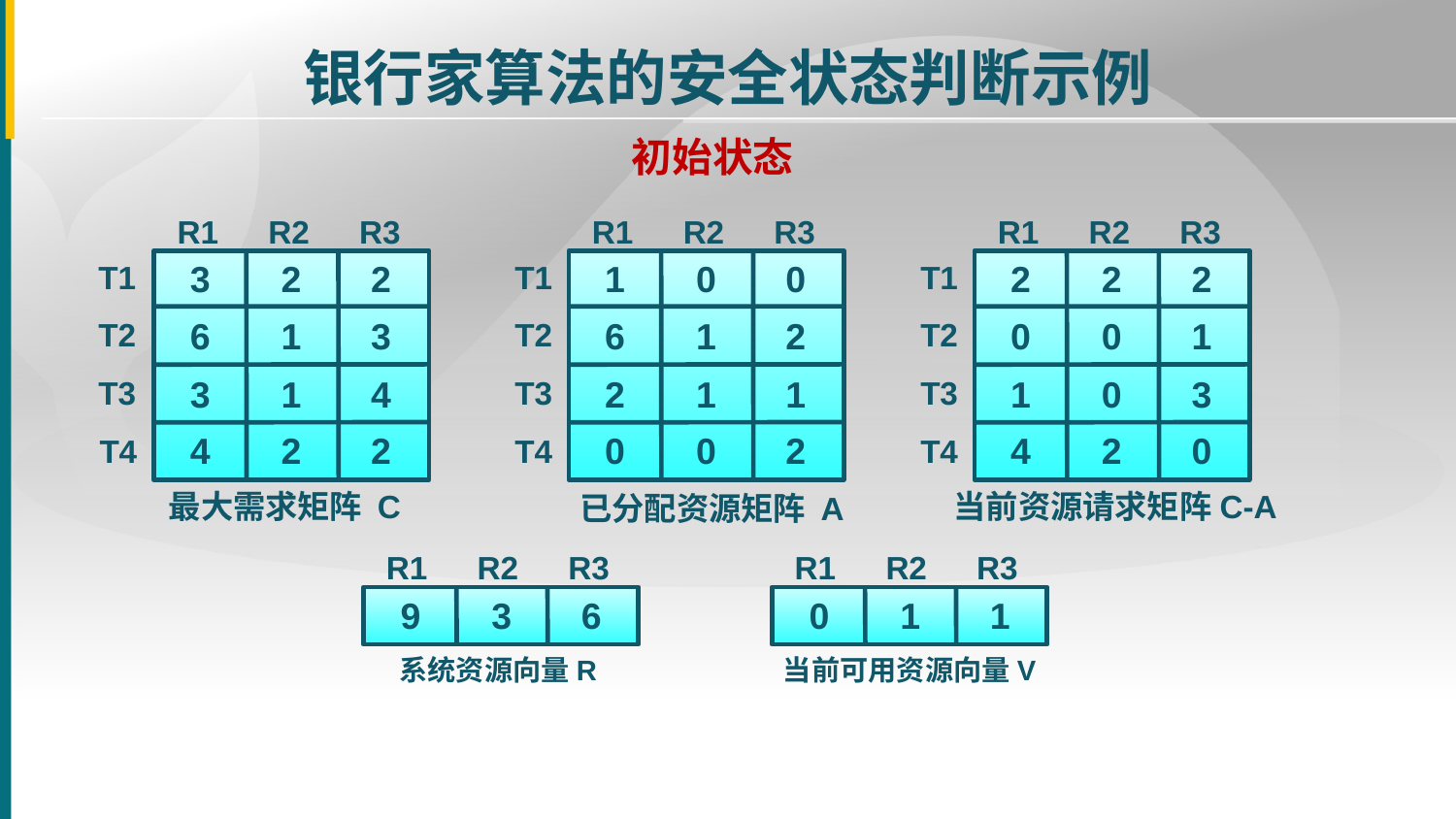

银行家算法的安全状态判断示例
初始状态
R1
R2
R3
3
2
2
T1

6
1
3
T2
3
1
4
T3
4
2
2
T4
最大需求矩阵 C
R1
R2
R3
1
0
0
T1

6
1
2
T2
2
1
1
T3
0
0
2
T4
已分配资源矩阵 A
R1
R2
R3
2
2
2
T1

0
0
1
T2
1
0
3
T3
4
2
0
T4
当前资源请求矩阵C-A
R1
R2
R3
9
3
6

系统资源向量R
R1
R2
R3
0
1
1

当前可用资源向量V